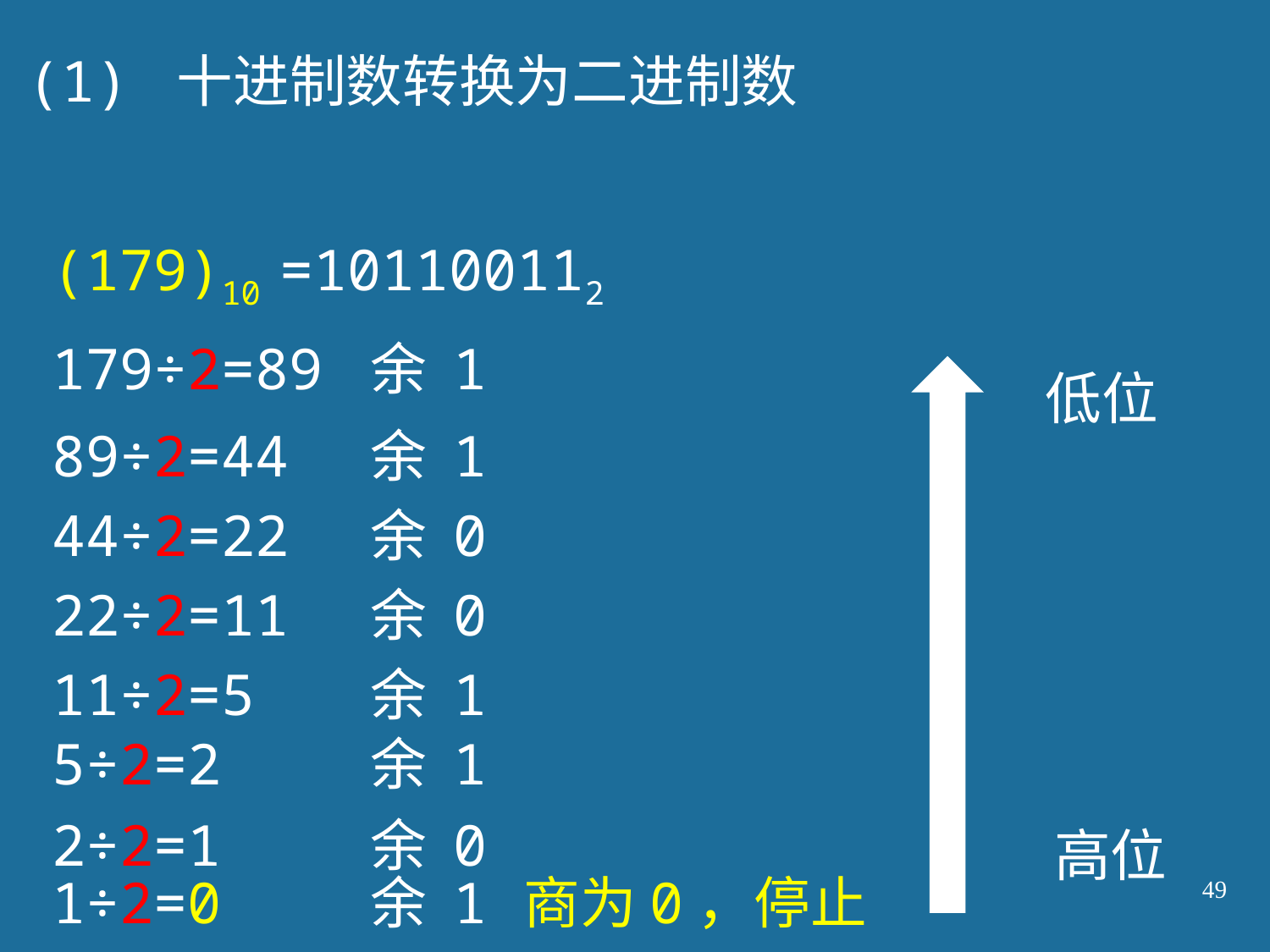

(1) 十进制数转换为二进制数
(179)10 =101100112
179÷2=89 余 1

低位
89÷2=44  余 1
44÷2=22  余 0
22÷2=11  余 0
11÷2=5   余 1
5÷2=2    余 1
2÷2=1    余 0
高位
1÷2=0    余 1
商为0，停止
49